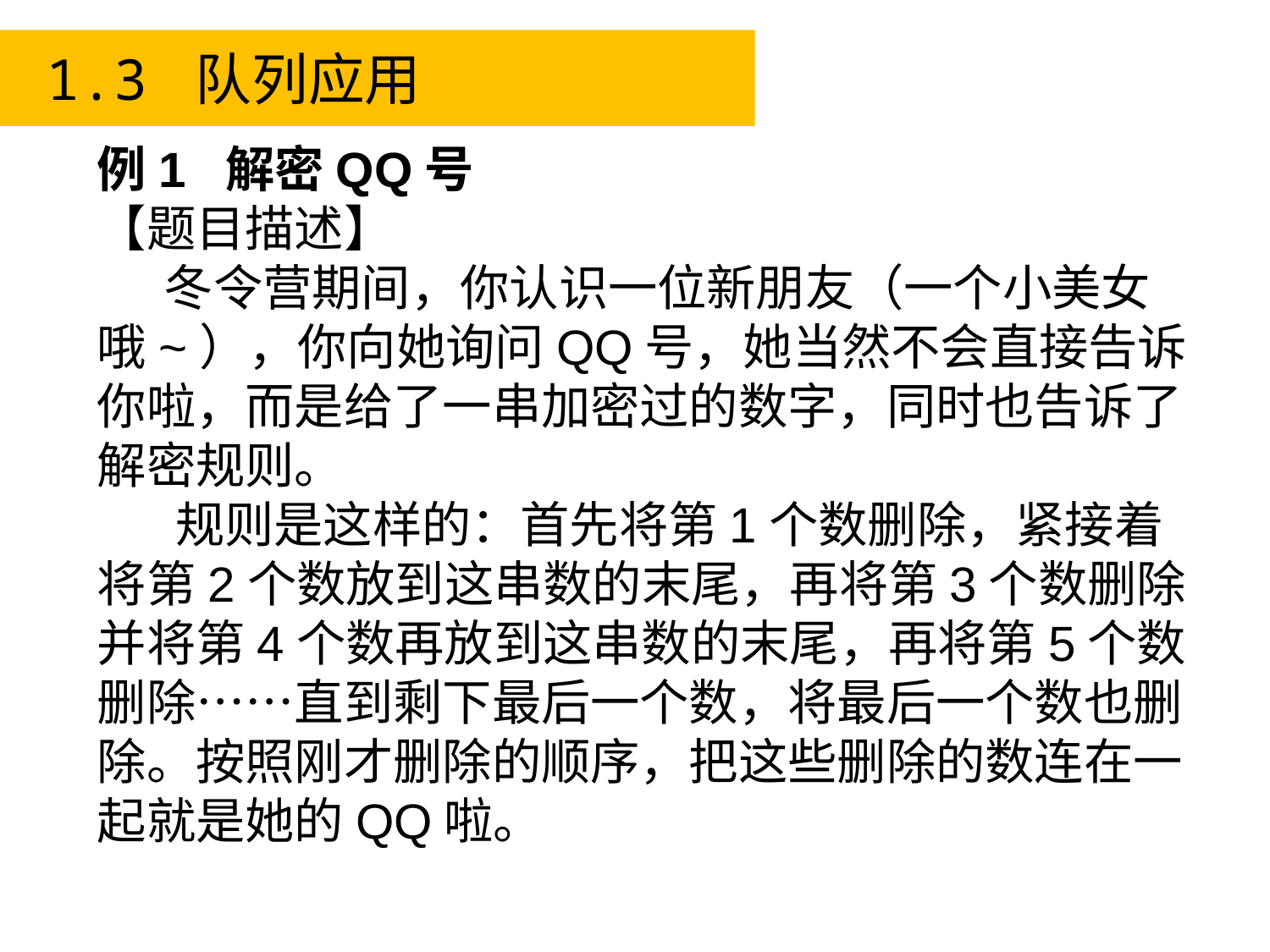

1.3 队列应用
例1  解密QQ号
【题目描述】
     冬令营期间，你认识一位新朋友（一个小美女哦~），你向她询问QQ号，她当然不会直接告诉你啦，而是给了一串加密过的数字，同时也告诉了解密规则。
      规则是这样的：首先将第1个数删除，紧接着将第2个数放到这串数的末尾，再将第3个数删除并将第4个数再放到这串数的末尾，再将第5个数删除……直到剩下最后一个数，将最后一个数也删除。按照刚才删除的顺序，把这些删除的数连在一起就是她的QQ啦。